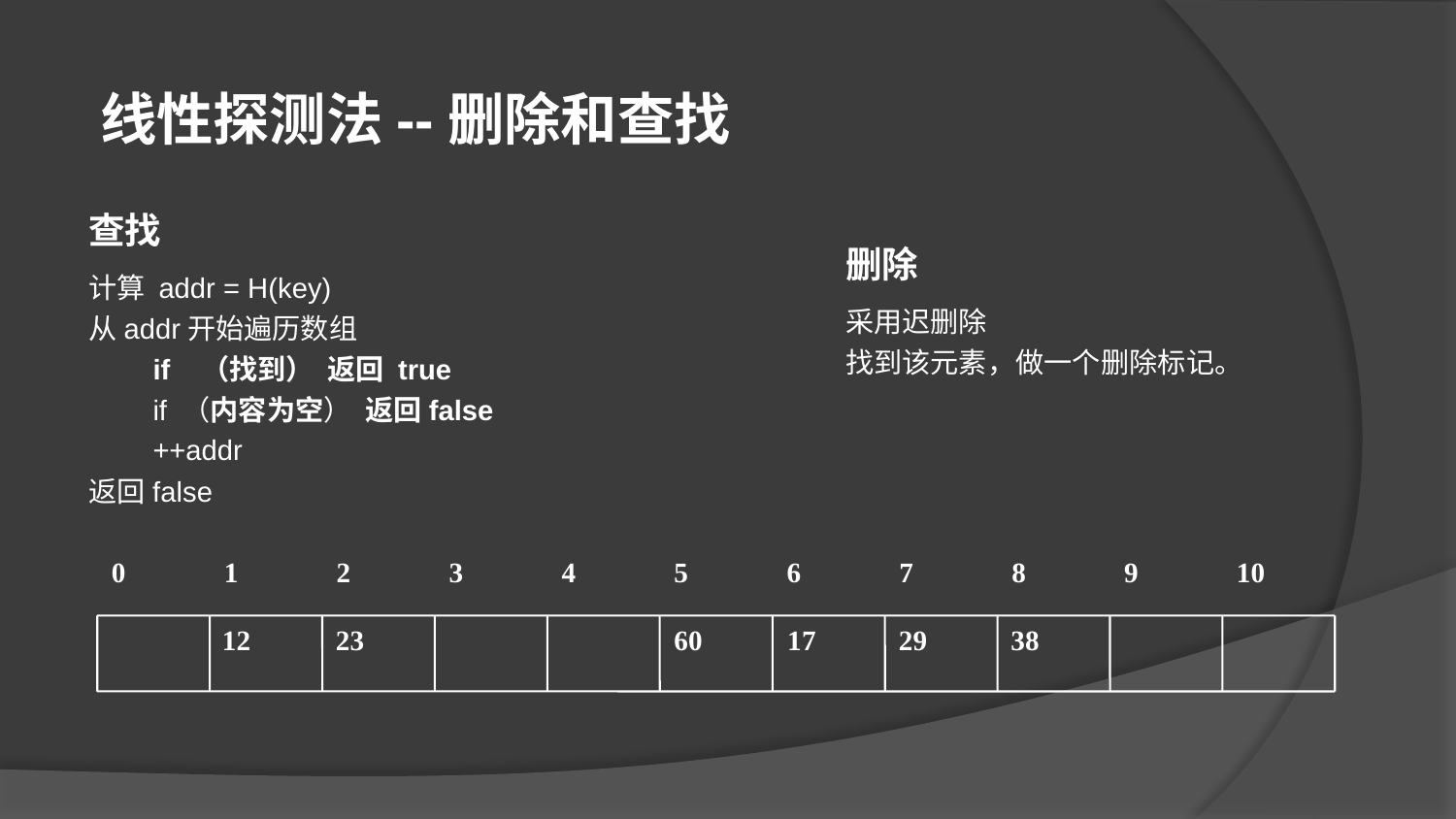

线性探测法--删除和查找
查找
计算 addr = H(key)
从addr开始遍历数组
        if   （找到）  返回 true
        if （内容为空）  返回false
        ++addr
返回false
删除
采用迟删除
找到该元素，做一个删除标记。
0

1

2

3

4

5

6

7

8

9

10

12
23
60
17
29
38